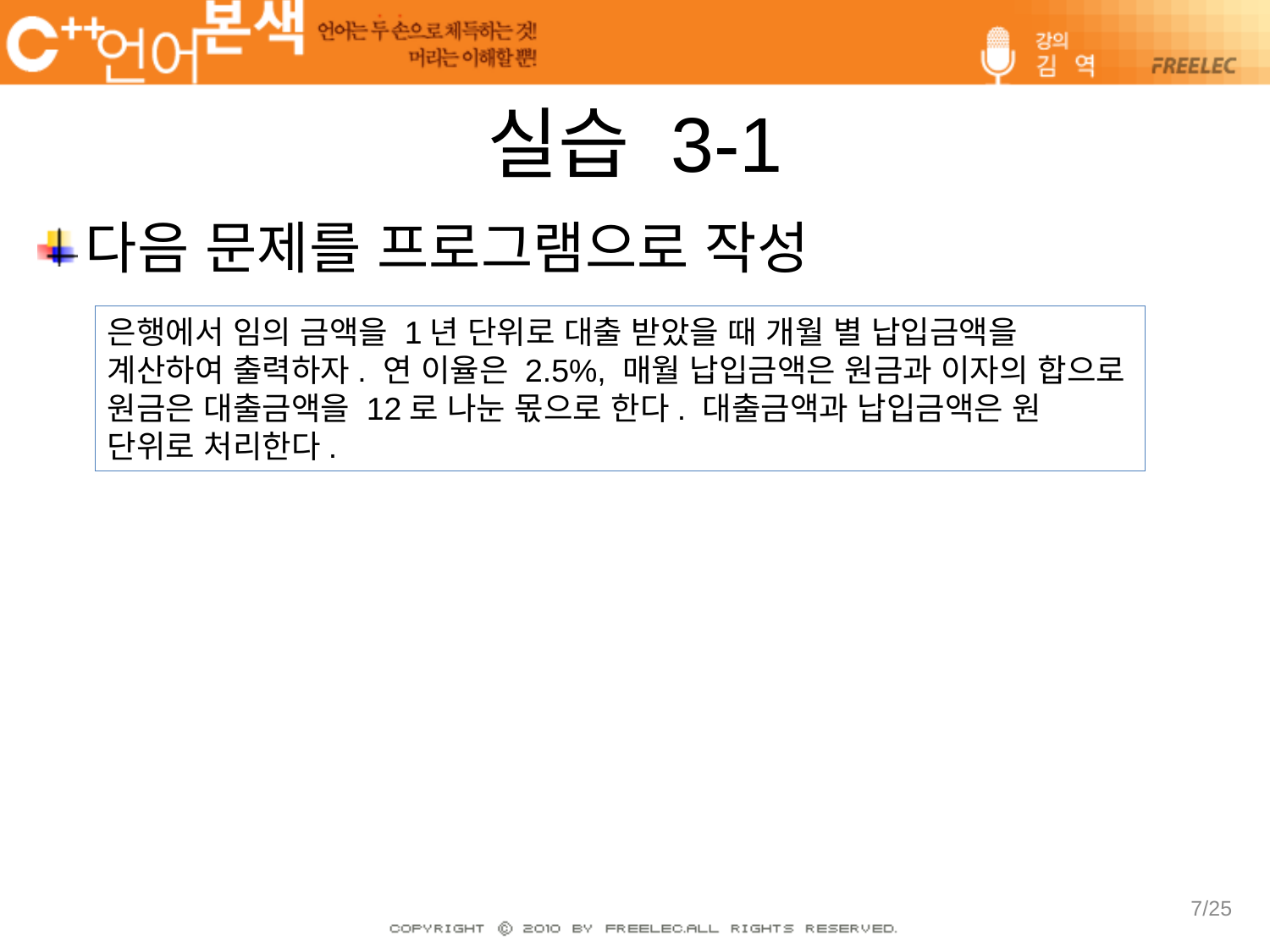

# 실습 3-1
다음 문제를 프로그램으로 작성
은행에서 임의 금액을 1년 단위로 대출 받았을 때 개월 별 납입금액을 계산하여 출력하자. 연 이율은 2.5%, 매월 납입금액은 원금과 이자의 합으로 원금은 대출금액을 12로 나눈 몫으로 한다. 대출금액과 납입금액은 원 단위로 처리한다.
7/25